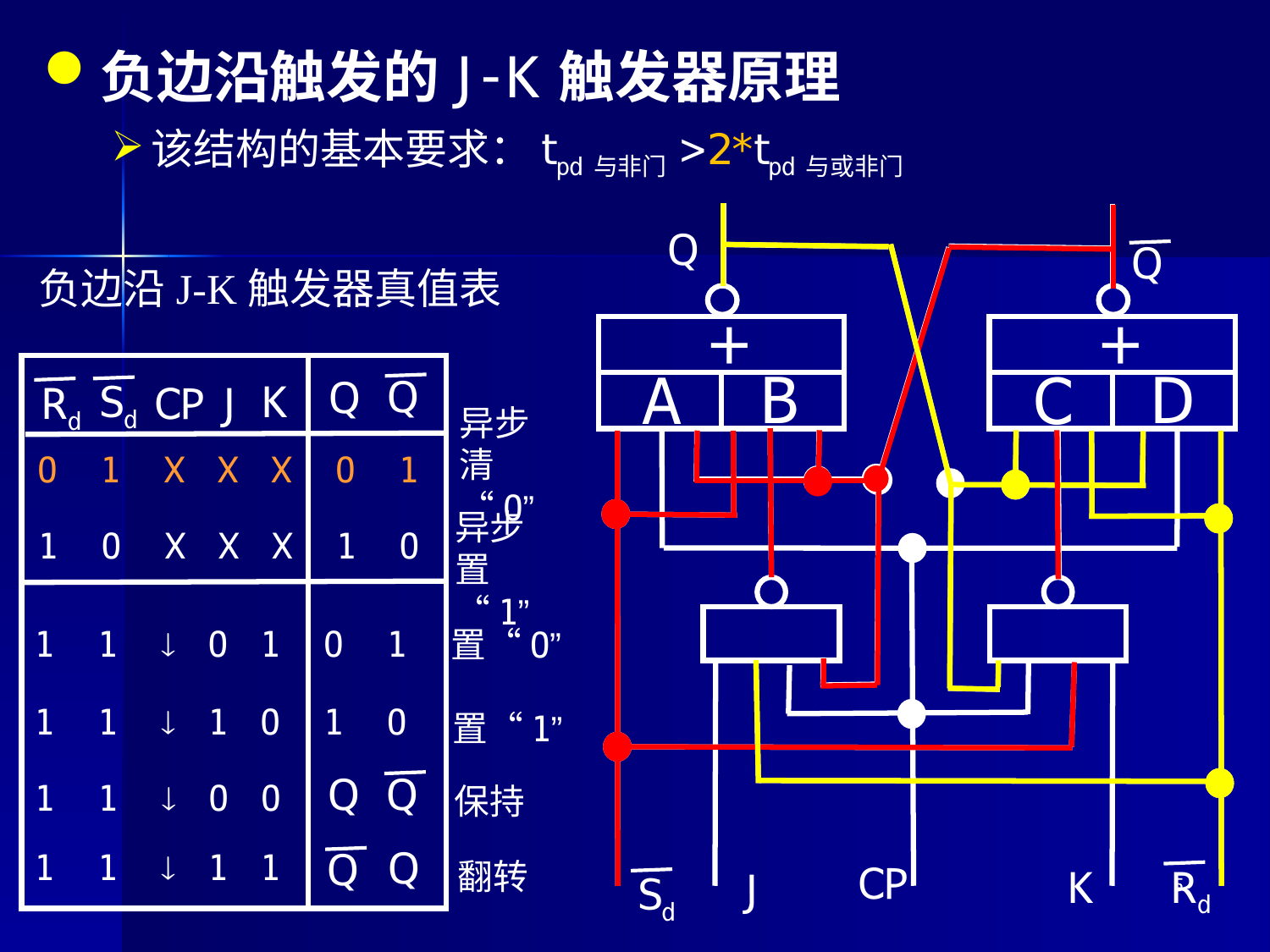

# 负边沿触发的J-K触发器原理
该结构的基本要求：tpd与非门>2*tpd与或非门

+

B
A

+

D
C

Q
Q
CP
Rd
K
J
Sd
负边沿J-K触发器真值表

Q
Q
Sd
K
CP
J
Rd
异步清“0”
异步置“1”
置“0”
置“1”
保持
翻转

0    1    X   X   X    0    1
1    0    X   X   X    1    0
1    1    ↓   0   1    0    1
1    1    ↓   1   0    1    0
Q
1    1    ↓   0   0
Q
Q
Q
1    1    ↓   1   1
5